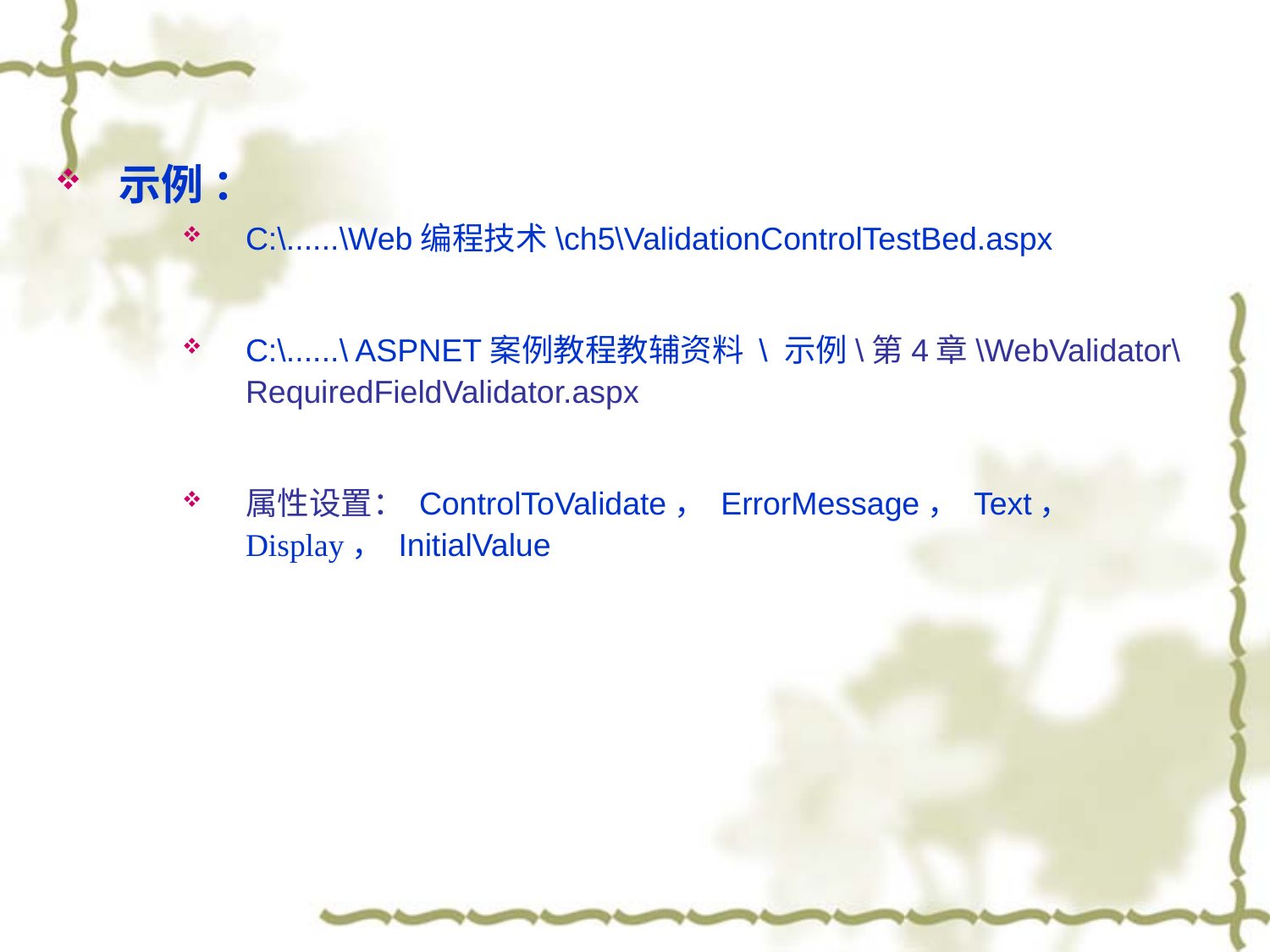

示例 ：
C:\......\Web编程技术\ch5\ValidationControlTestBed.aspx

C:\......\ ASPNET案例教程教辅资料 \ 示例\第4章\WebValidator\RequiredFieldValidator.aspx

属性设置： ControlToValidate， ErrorMessage， Text， Display， InitialValue